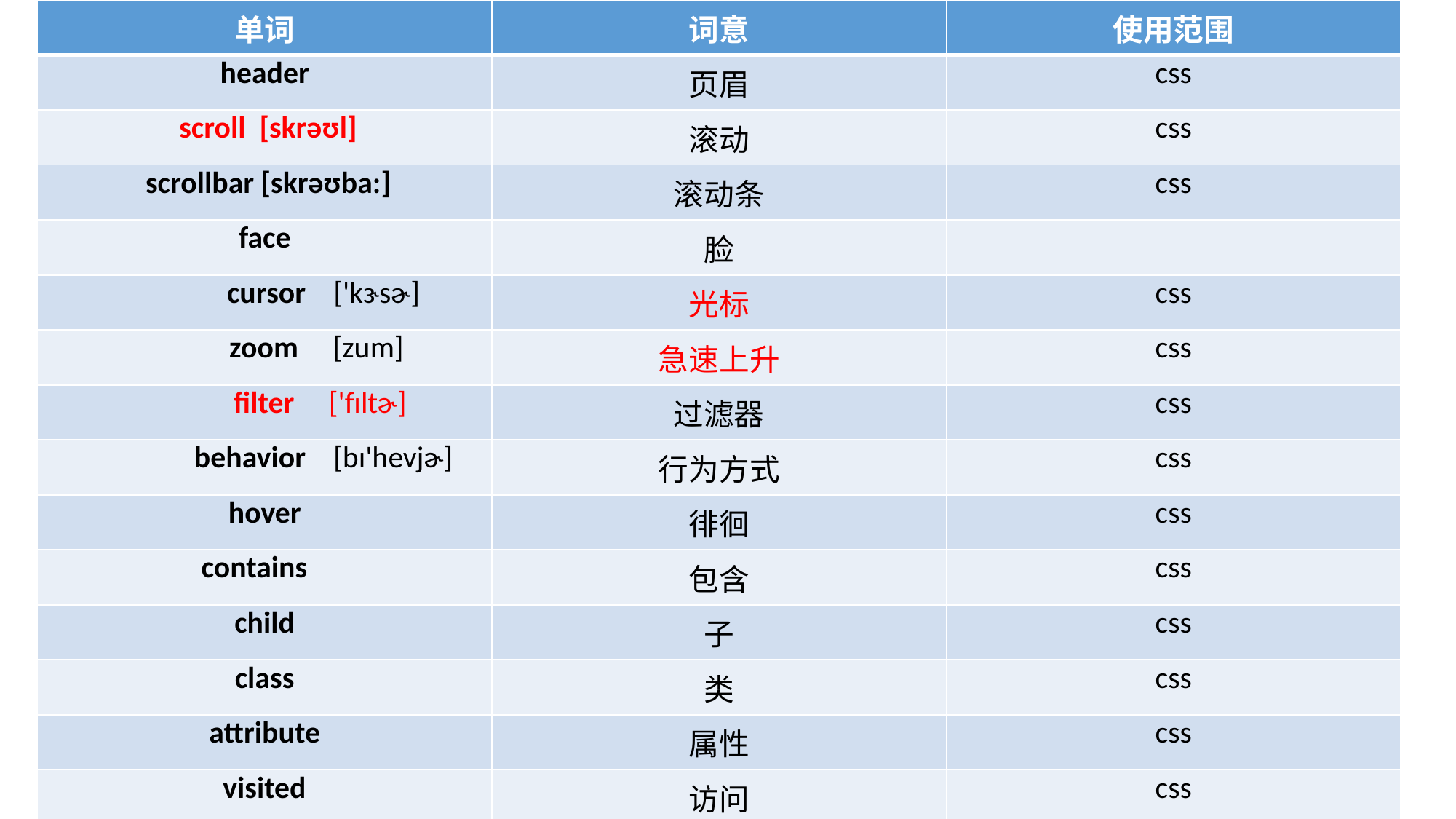

| 单词 | 词意 | 使用范围 |
| --- | --- | --- |
| header | 页眉 | css |
| scroll [skrəʊl] | 滚动 | css |
| scrollbar [skrəʊba:] | 滚动条 | css |
| face | 脸 |  |
| cursor ['kɝsɚ] | 光标 | css |
| zoom [zum] | 急速上升 | css |
| filter ['fɪltɚ] | 过滤器 | css |
| behavior [bɪ'hevjɚ] | 行为方式 | css |
| hover | 徘徊 | css |
| contains | 包含 | css |
| child | 子 | css |
| class | 类 | css |
| attribute | 属性 | css |
| visited | 访问 | css |
| active | 积极的 | css |
|  |  |  |